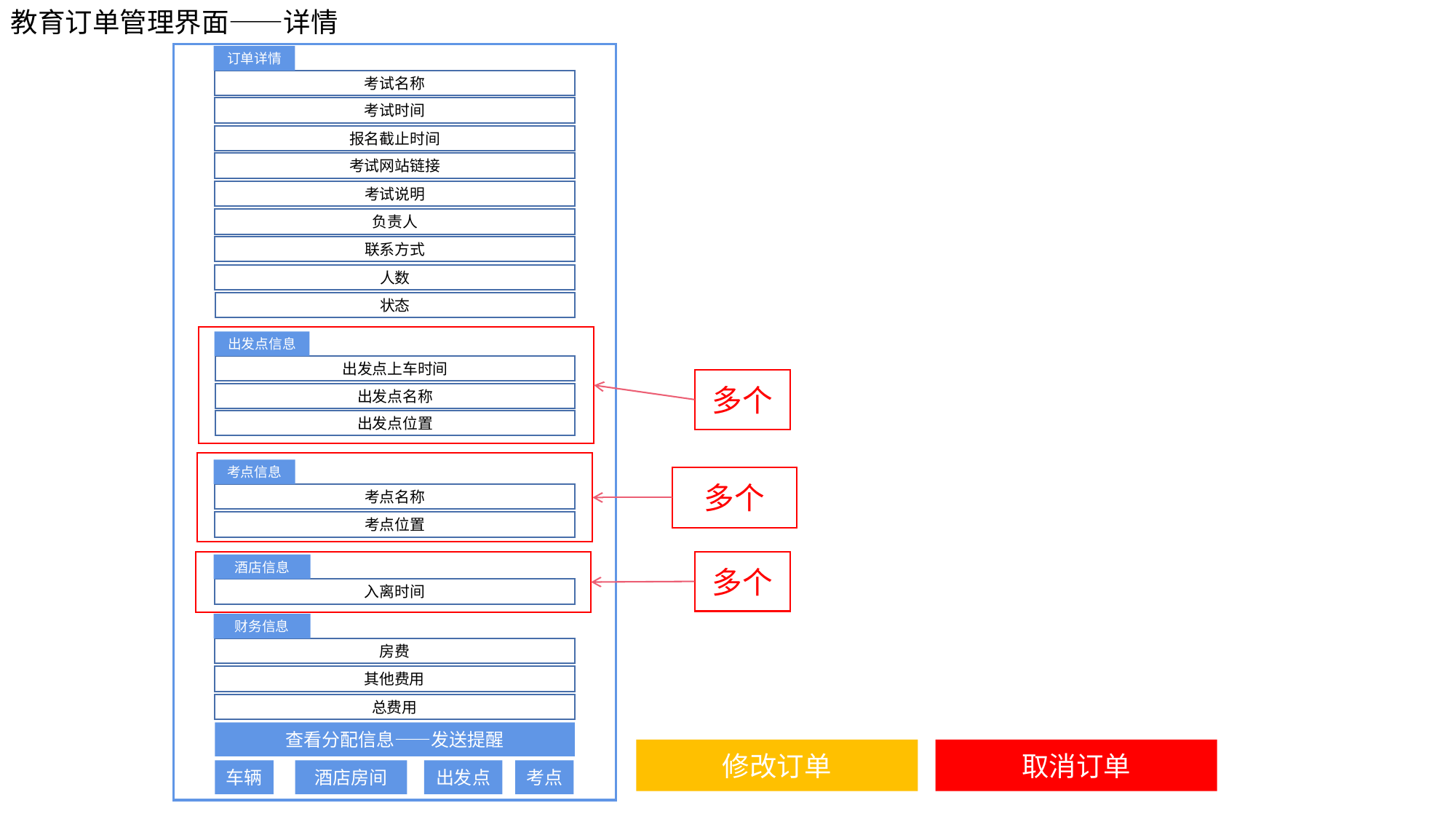

教育订单管理界面——详情

订单详情
考试名称
考试时间
报名截止时间
考试网站链接
考试说明
负责人
联系方式
人数
状态

出发点信息
出发点上车时间
多个
出发点名称
出发点位置

考点信息
多个
考点名称
考点位置

多个
酒店信息
入离时间
财务信息
房费
其他费用
总费用
查看分配信息——发送提醒
修改订单
取消订单
车辆
酒店房间
出发点
考点